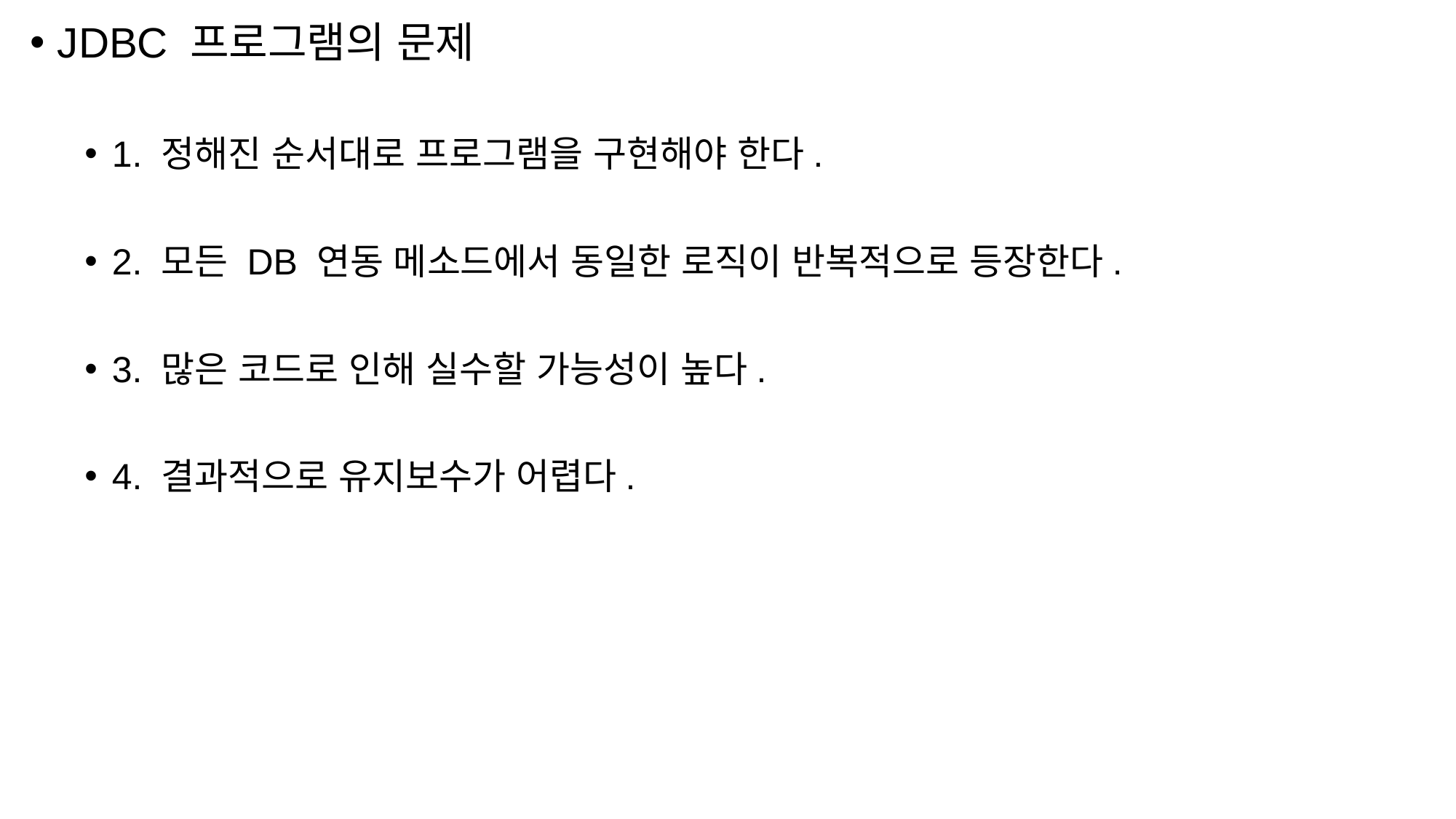

JDBC 프로그램의 문제

1. 정해진 순서대로 프로그램을 구현해야 한다.

2. 모든 DB 연동 메소드에서 동일한 로직이 반복적으로 등장한다.

3. 많은 코드로 인해 실수할 가능성이 높다.

4. 결과적으로 유지보수가 어렵다.